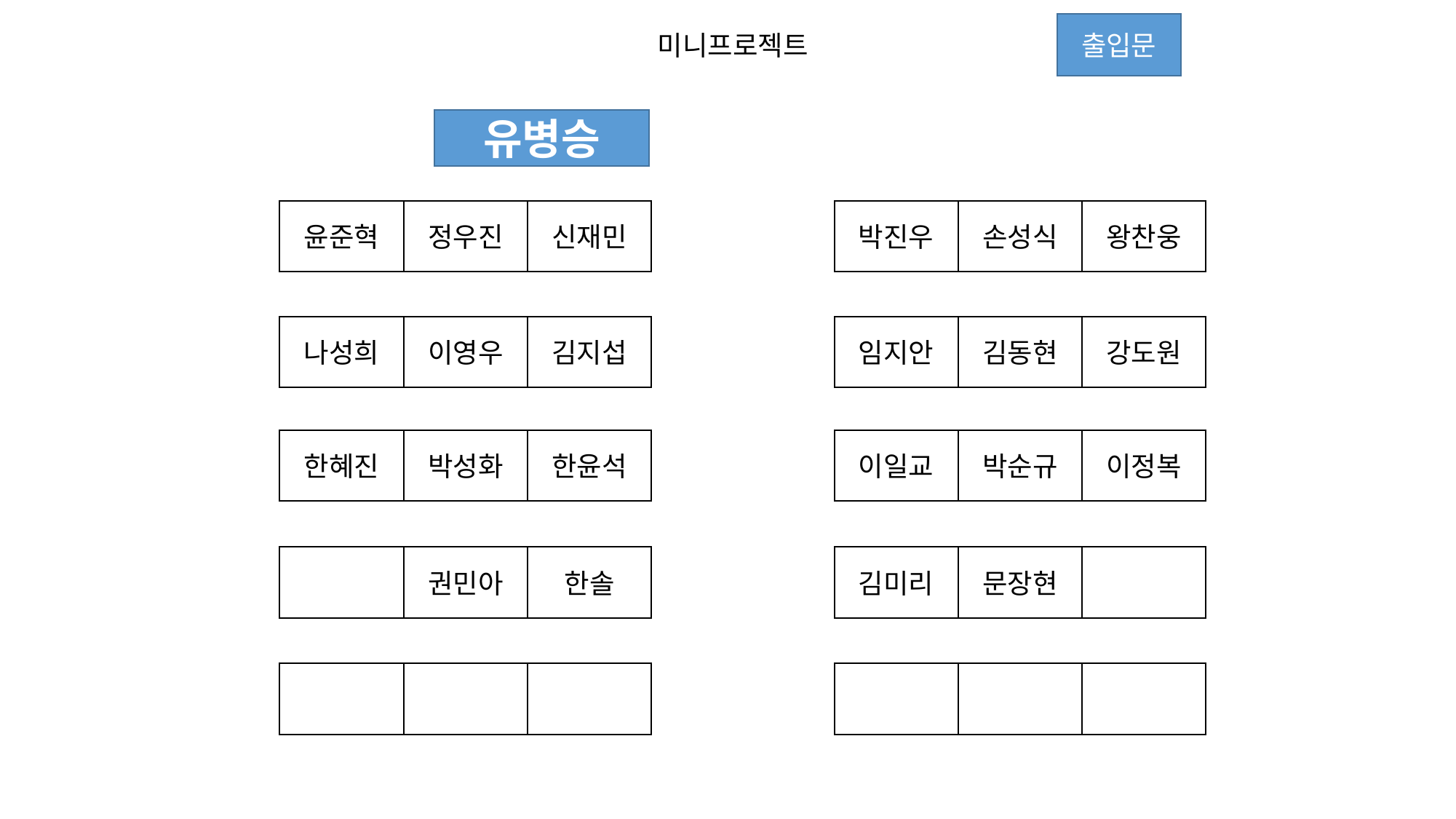

출입문
미니프로젝트
유병승
윤준혁
정우진
신재민
박진우
손성식
왕찬웅
나성희
이영우
김지섭
임지안
김동현
강도원
한혜진
박성화
한윤석
이일교
박순규
이정복

권민아
한솔
김미리
문장현